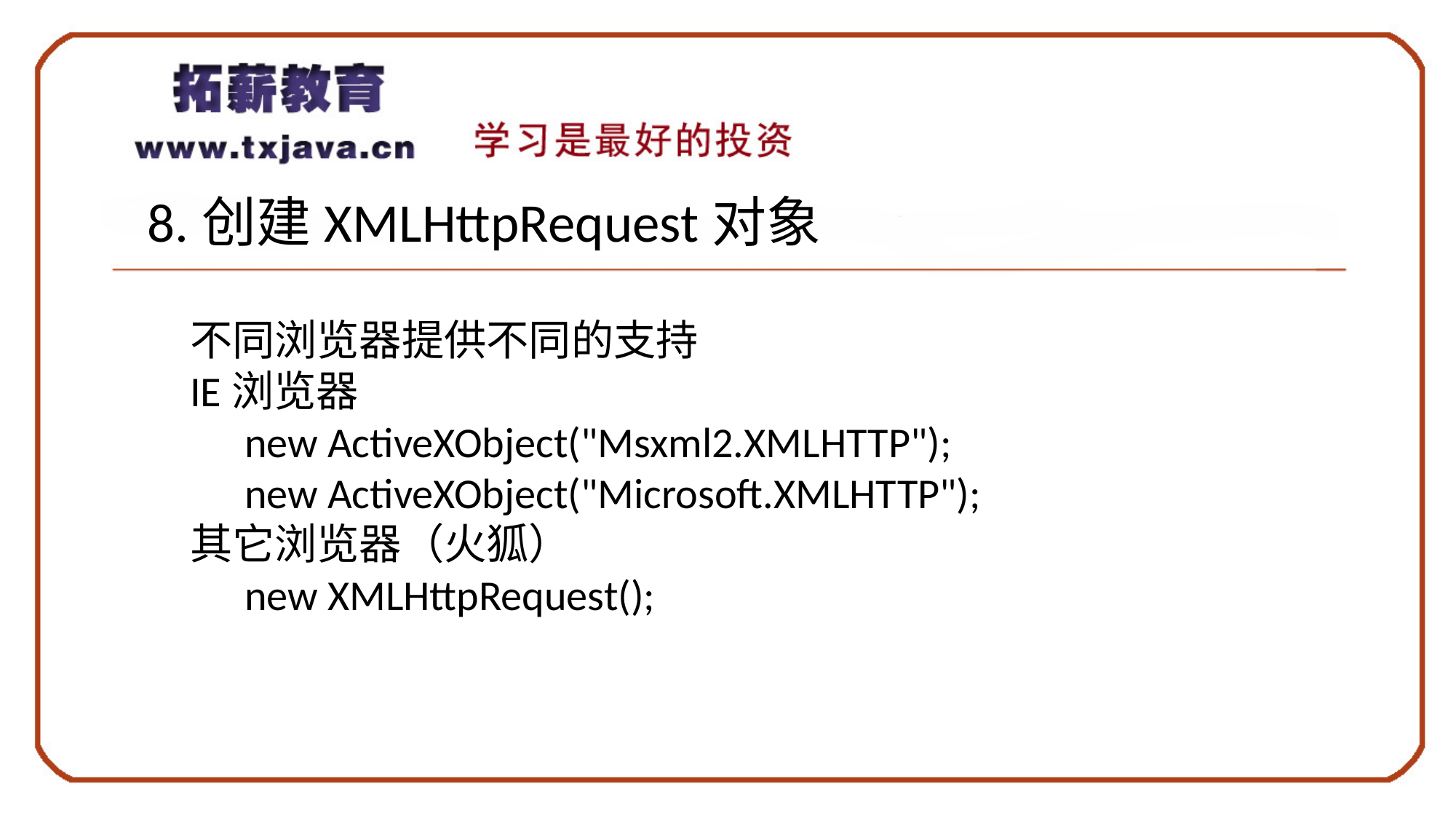

8.创建XMLHttpRequest对象
不同浏览器提供不同的支持
IE浏览器
new ActiveXObject("Msxml2.XMLHTTP");
new ActiveXObject("Microsoft.XMLHTTP");
其它浏览器（火狐）
new XMLHttpRequest();